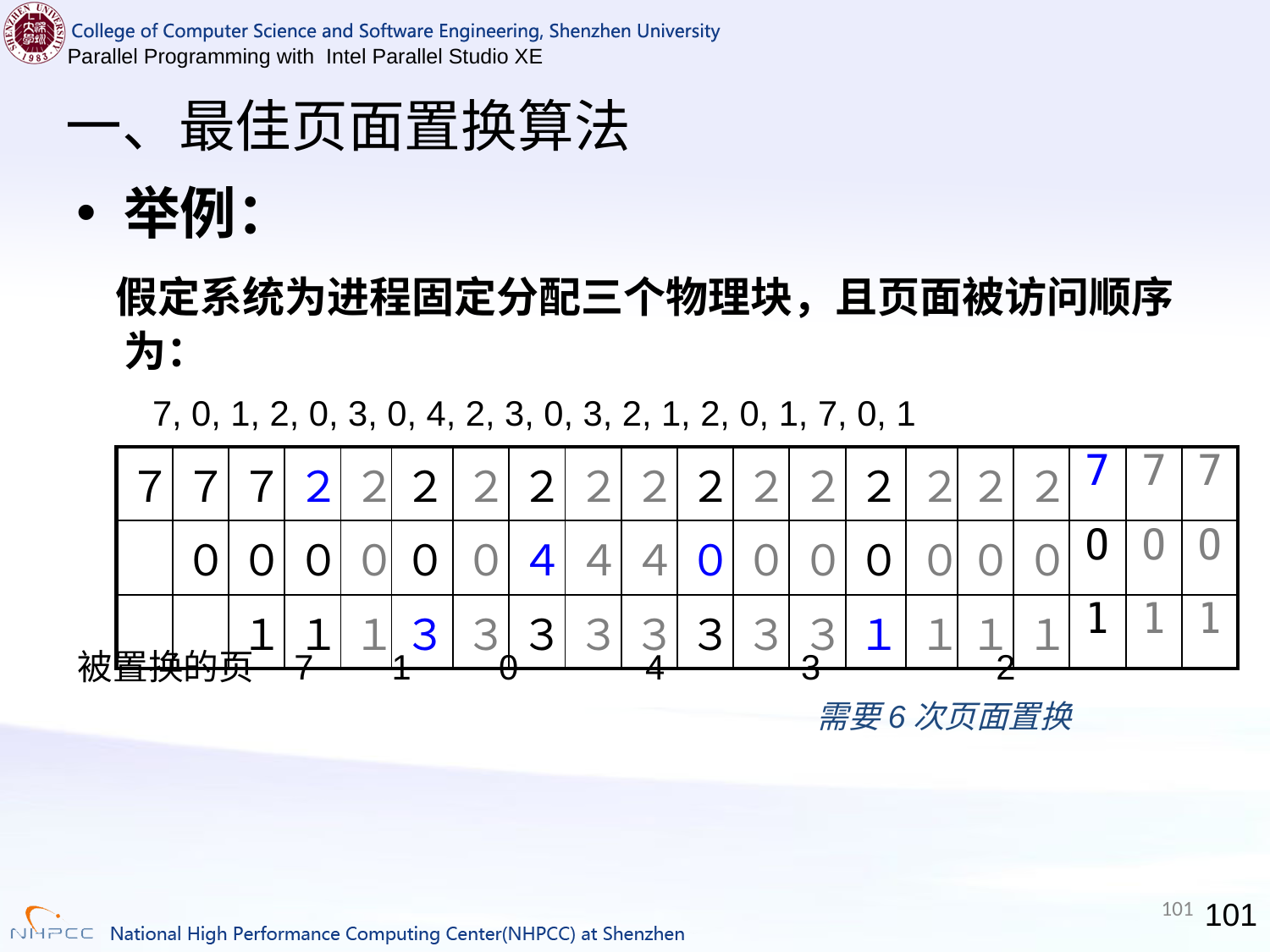

# 一、最佳页面置换算法
举例：
  假定系统为进程固定分配三个物理块，且页面被访问顺序为：
   7, 0, 1, 2, 0, 3, 0, 4, 2, 3, 0, 3, 2, 1, 2, 0, 1, 7, 0, 1
| ７ | ７ | ７ | ２ | ２ | ２ | ２ | ２ | ２ | ２ | ２ | ２ | ２ | ２ | ２ | ２ | ２ | 7 | 7 | 7 |
| --- | --- | --- | --- | --- | --- | --- | --- | --- | --- | --- | --- | --- | --- | --- | --- | --- | --- | --- | --- |
|  | ０ | ０ | ０ | ０ | ０ | ０ | ４ | ４ | ４ | ０ | ０ | ０ | ０ | ０ | ０ | ０ | 0 | 0 | 0 |
|  |  | １ | １ | １ | ３ | ３ | ３ | ３ | ３ | ３ | ３ | ３ | １ | １ | １ | １ | 1 | 1 | 1 |
被置换的页    7        1         0             4              3                  2
需要6次页面置换
101
101